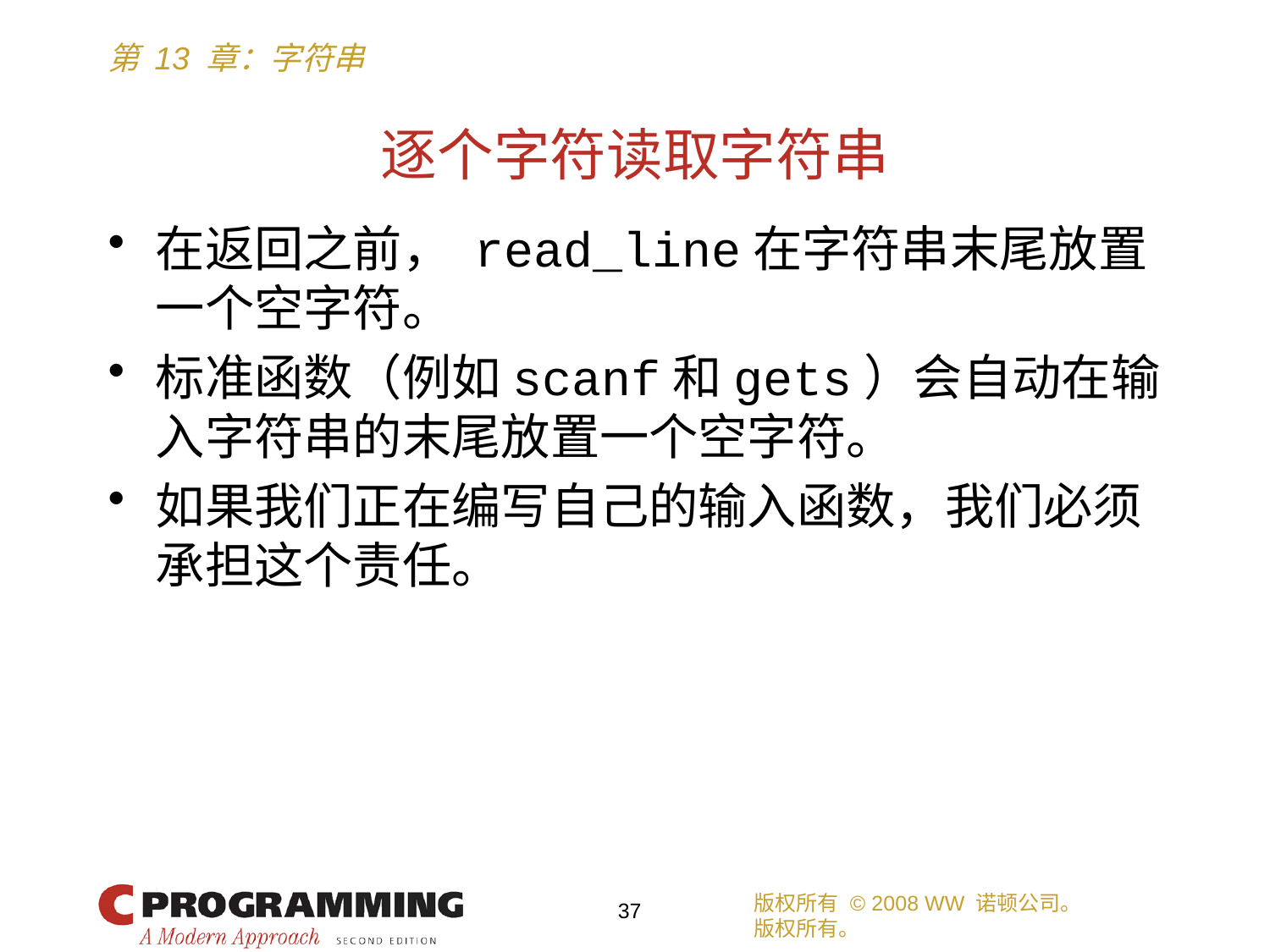

# 逐个字符读取字符串
在返回之前， read_line在字符串末尾放置一个空字符。
标准函数（例如scanf和gets）会自动在输入字符串的末尾放置一个空字符。
如果我们正在编写自己的输入函数，我们必须承担这个责任。
版权所有 © 2008 WW 诺顿公司。
版权所有。
37